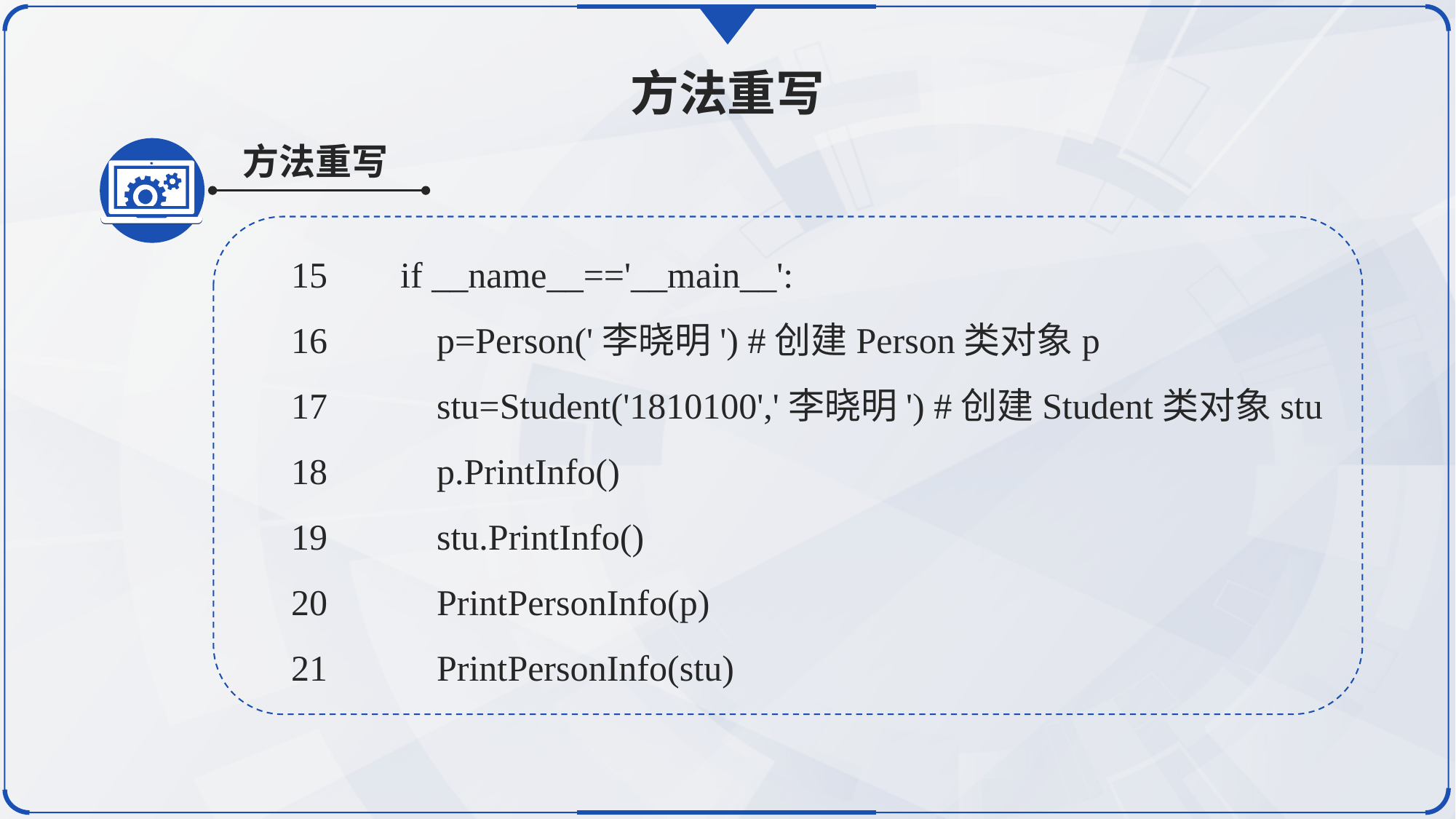

方法重写
方法重写

15	if __name__=='__main__':
16	    p=Person('李晓明') #创建Person类对象p
17	    stu=Student('1810100','李晓明') #创建Student类对象stu
18	    p.PrintInfo()
19	    stu.PrintInfo()
20	    PrintPersonInfo(p)
21	    PrintPersonInfo(stu)